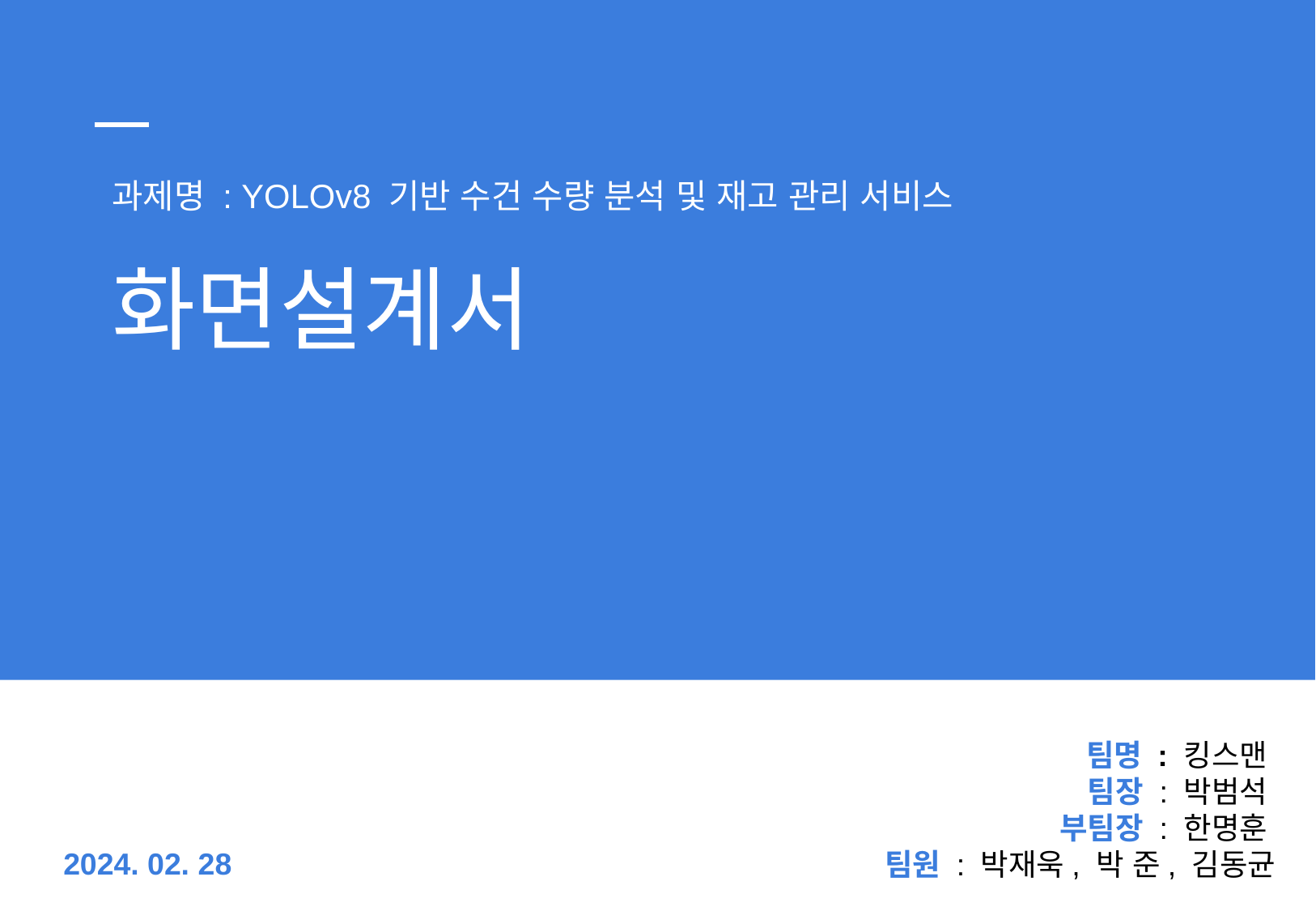

과제명 : YOLOv8 기반 수건 수량 분석 및 재고 관리 서비스

화면설계서
팀명 : 킹스맨
팀장 : 박범석
부팀장 : 한명훈
팀원 : 박재욱, 박 준, 김동균
2024. 02. 28